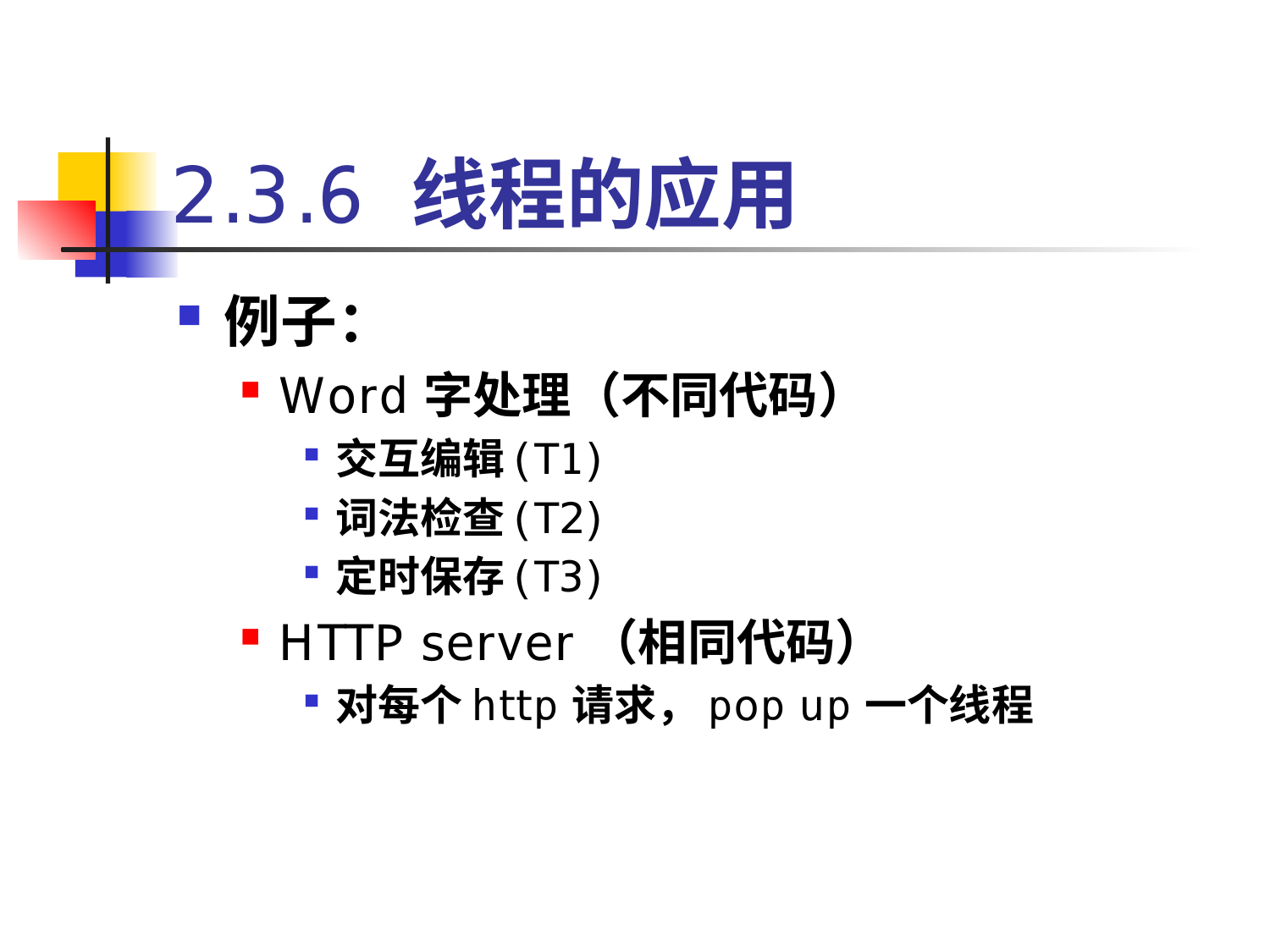

# 2.3.6 线程的应用
例子：
Word字处理（不同代码）
交互编辑(T1)
词法检查(T2)
定时保存(T3)
HTTP server（相同代码）
对每个http请求，pop up一个线程